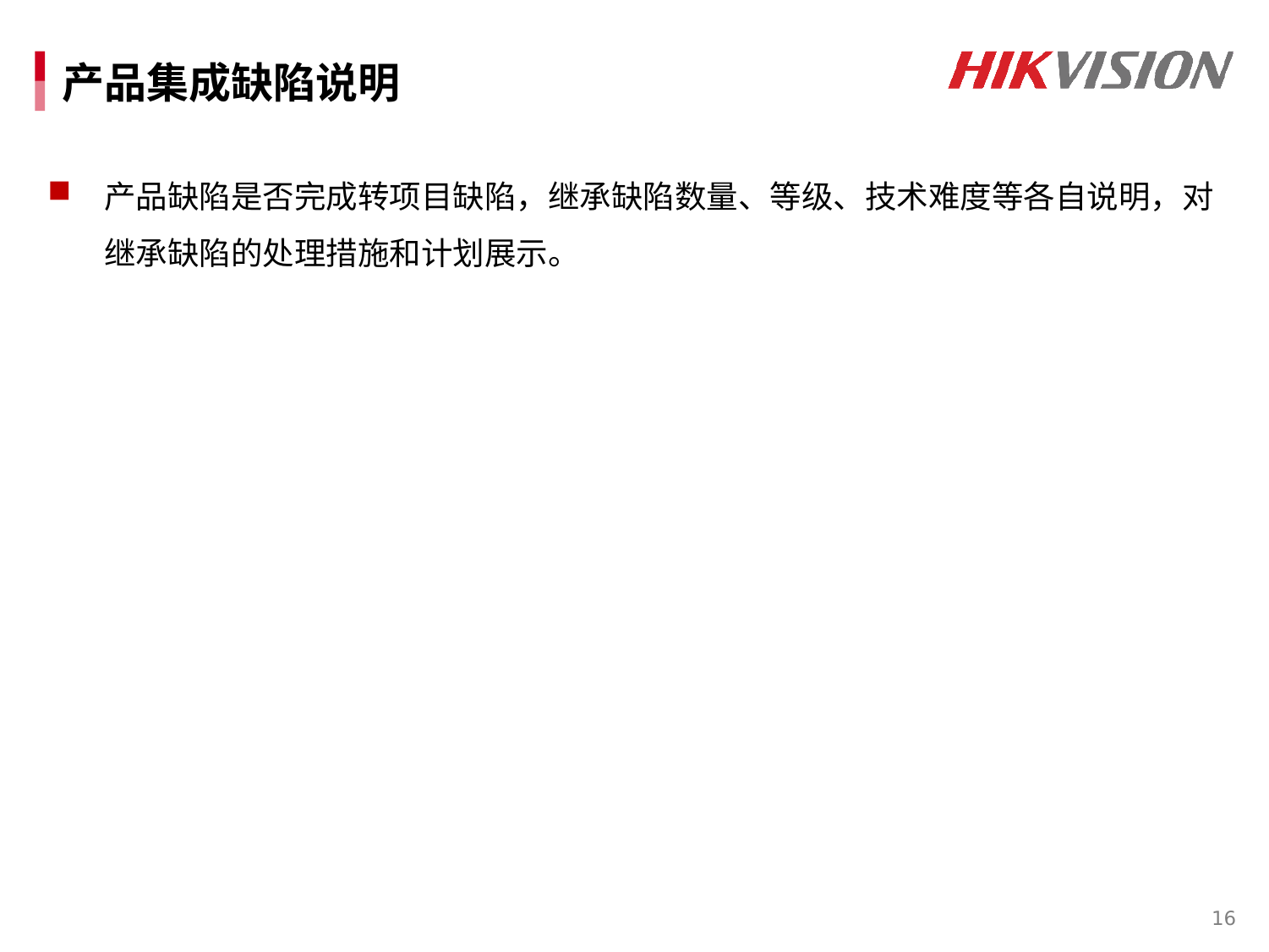

# 产品集成缺陷说明
产品缺陷是否完成转项目缺陷，继承缺陷数量、等级、技术难度等各自说明，对继承缺陷的处理措施和计划展示。